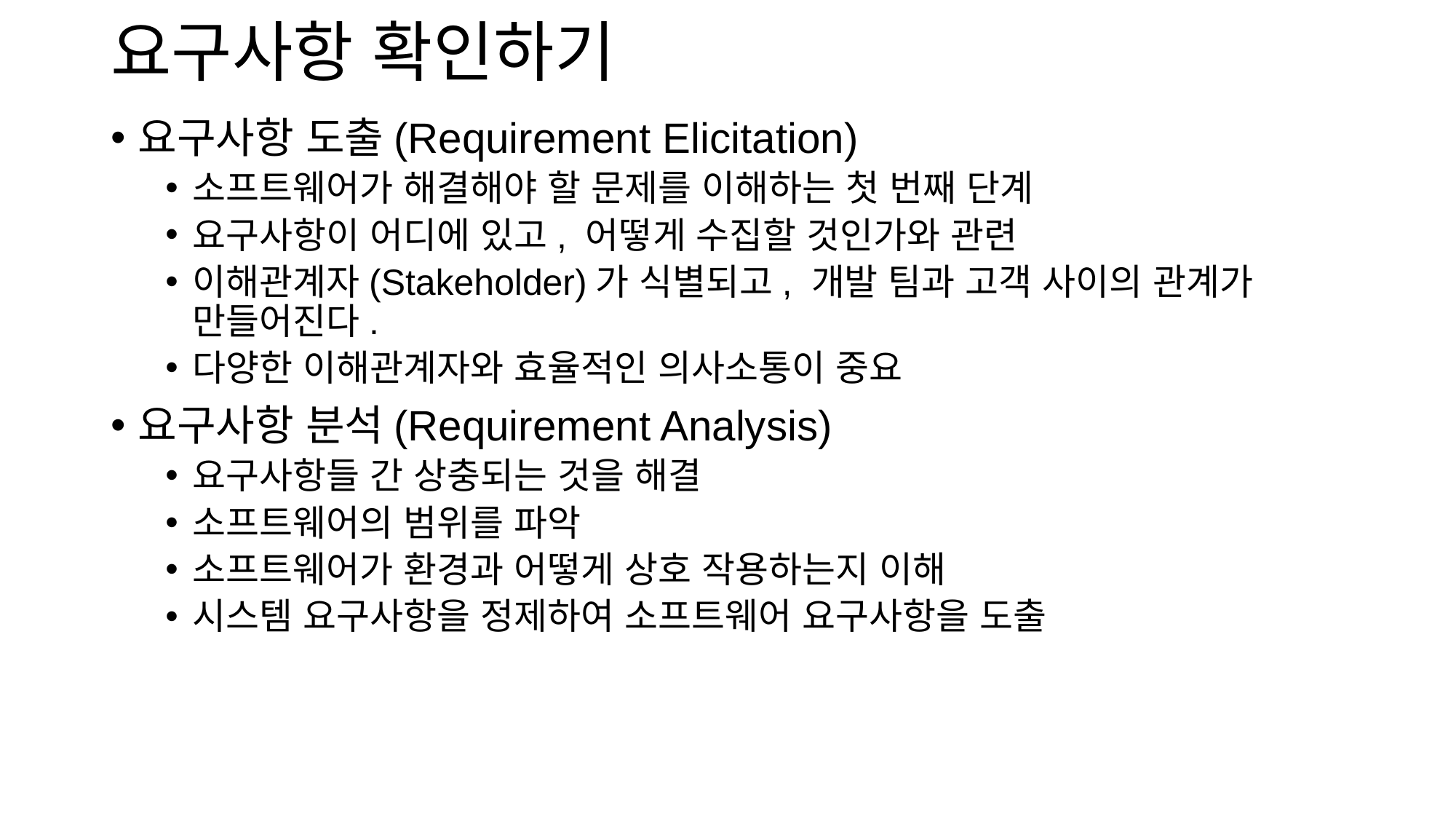

# 요구사항 확인하기
요구사항 도출(Requirement Elicitation)
소프트웨어가 해결해야 할 문제를 이해하는 첫 번째 단계
요구사항이 어디에 있고, 어떻게 수집할 것인가와 관련
이해관계자(Stakeholder)가 식별되고, 개발 팀과 고객 사이의 관계가 만들어진다.
다양한 이해관계자와 효율적인 의사소통이 중요
요구사항 분석(Requirement Analysis)
요구사항들 간 상충되는 것을 해결
소프트웨어의 범위를 파악
소프트웨어가 환경과 어떻게 상호 작용하는지 이해
시스템 요구사항을 정제하여 소프트웨어 요구사항을 도출